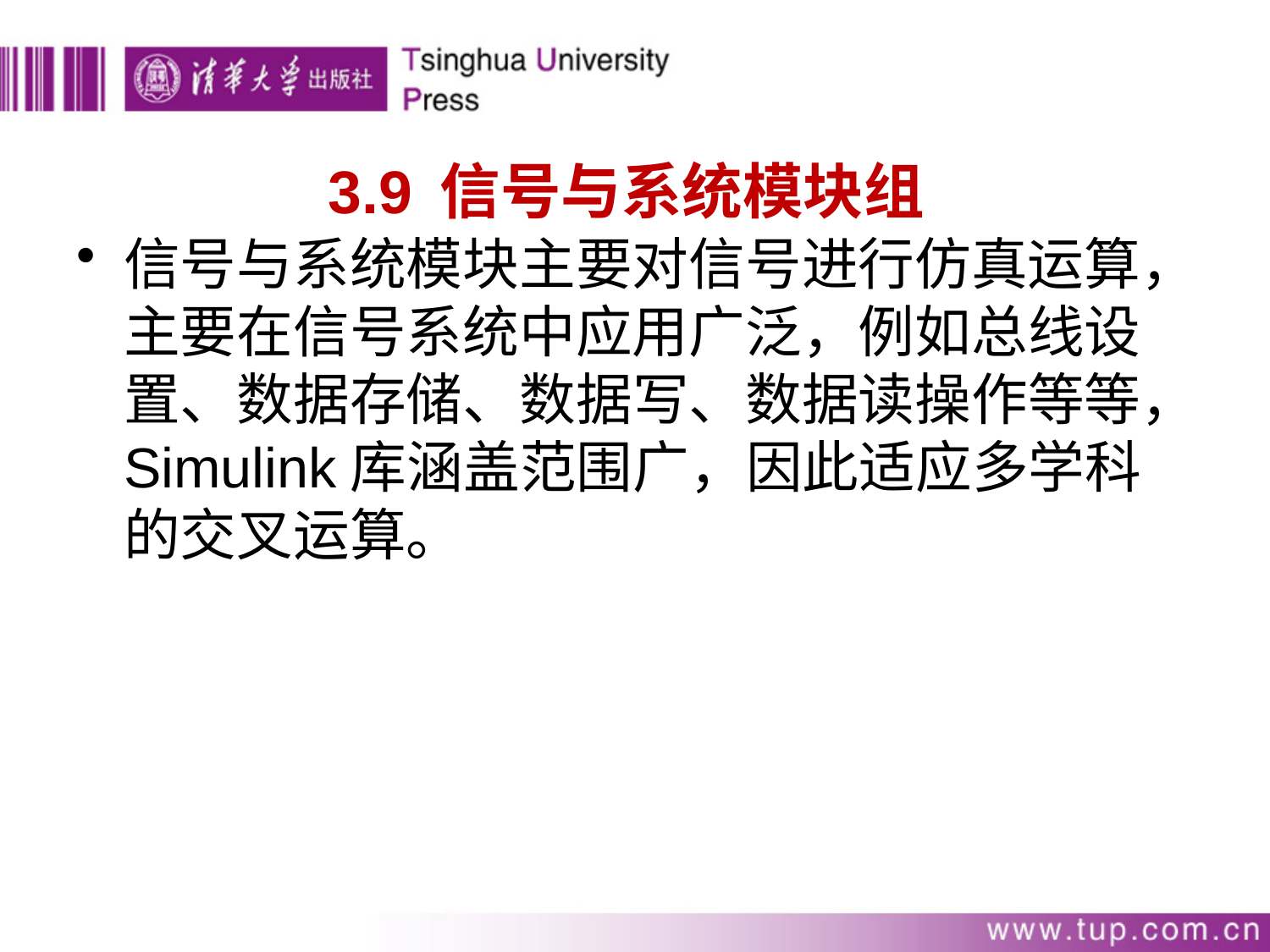

# 3.9 信号与系统模块组
信号与系统模块主要对信号进行仿真运算，主要在信号系统中应用广泛，例如总线设置、数据存储、数据写、数据读操作等等，Simulink库涵盖范围广，因此适应多学科的交叉运算。